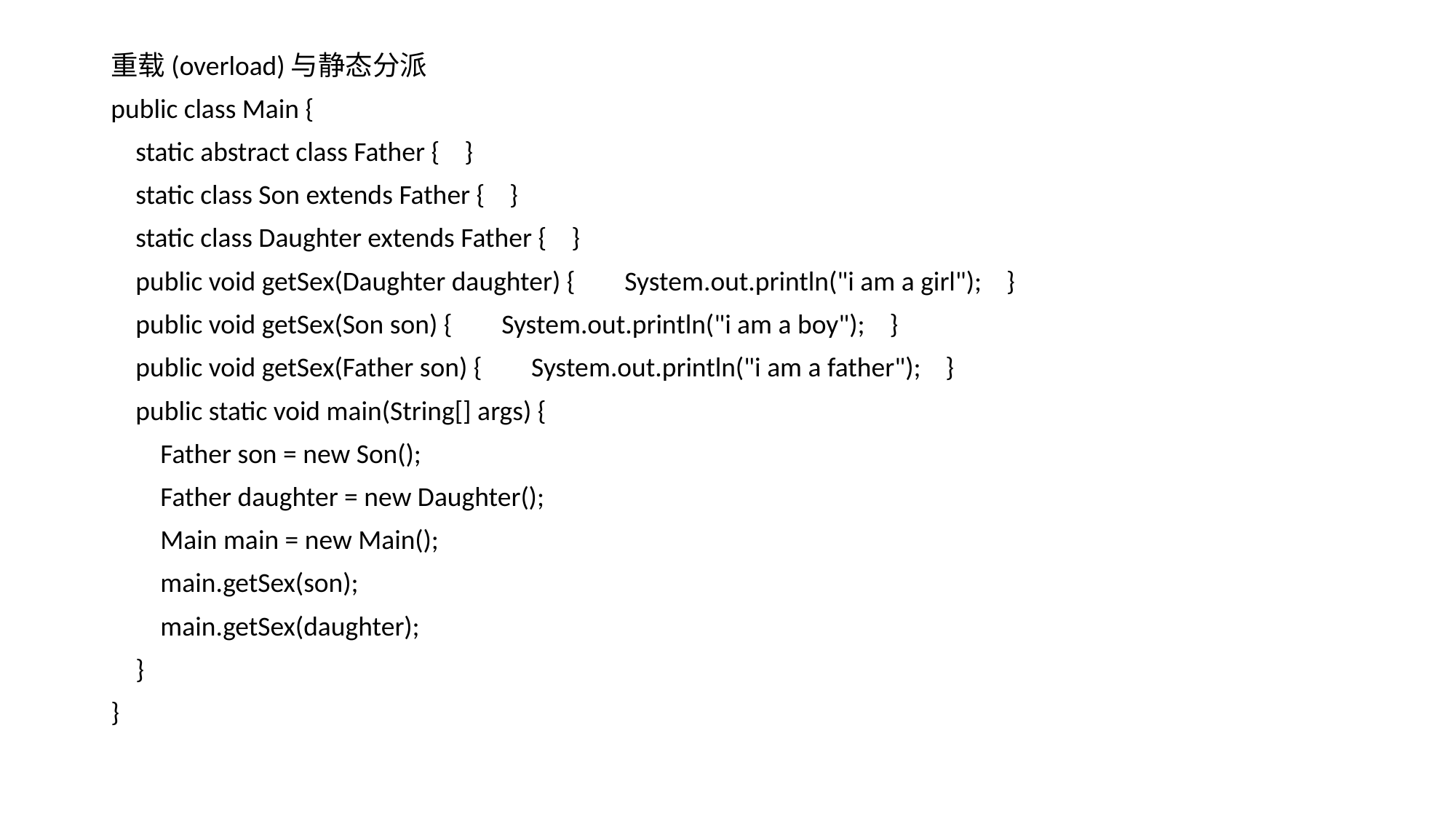

重载(overload)与静态分派
public class Main {
    static abstract class Father {    }
    static class Son extends Father {    }
    static class Daughter extends Father {    }
    public void getSex(Daughter daughter) {        System.out.println("i am a girl");    }
    public void getSex(Son son) {        System.out.println("i am a boy");    }
    public void getSex(Father son) {        System.out.println("i am a father");    }
    public static void main(String[] args) {
        Father son = new Son();
        Father daughter = new Daughter();
        Main main = new Main();
        main.getSex(son);
        main.getSex(daughter);
    }
}